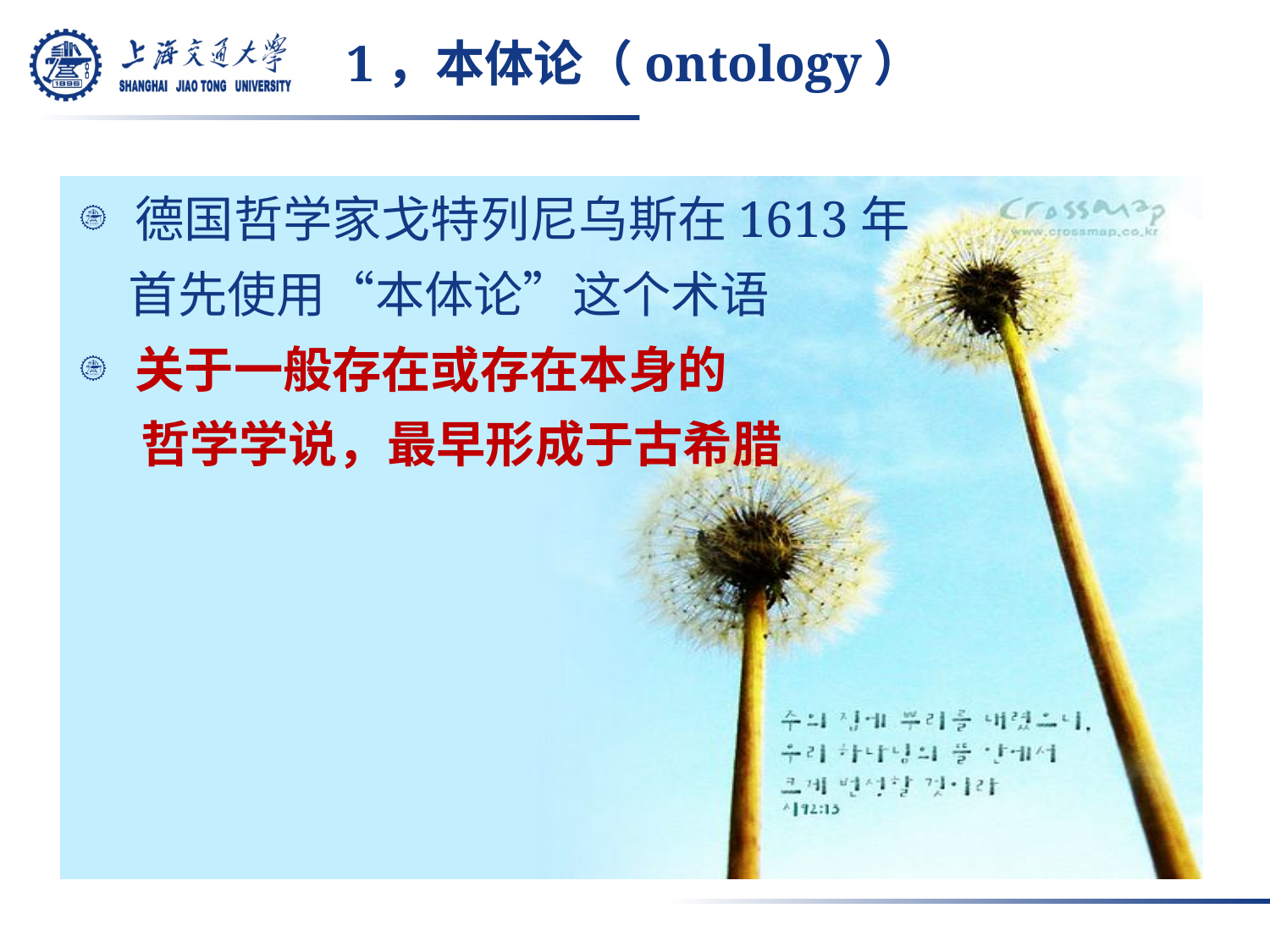

# 1，本体论（ontology）
德国哲学家戈特列尼乌斯在1613年
    首先使用“本体论”这个术语
关于一般存在或存在本身的
     哲学学说，最早形成于古希腊